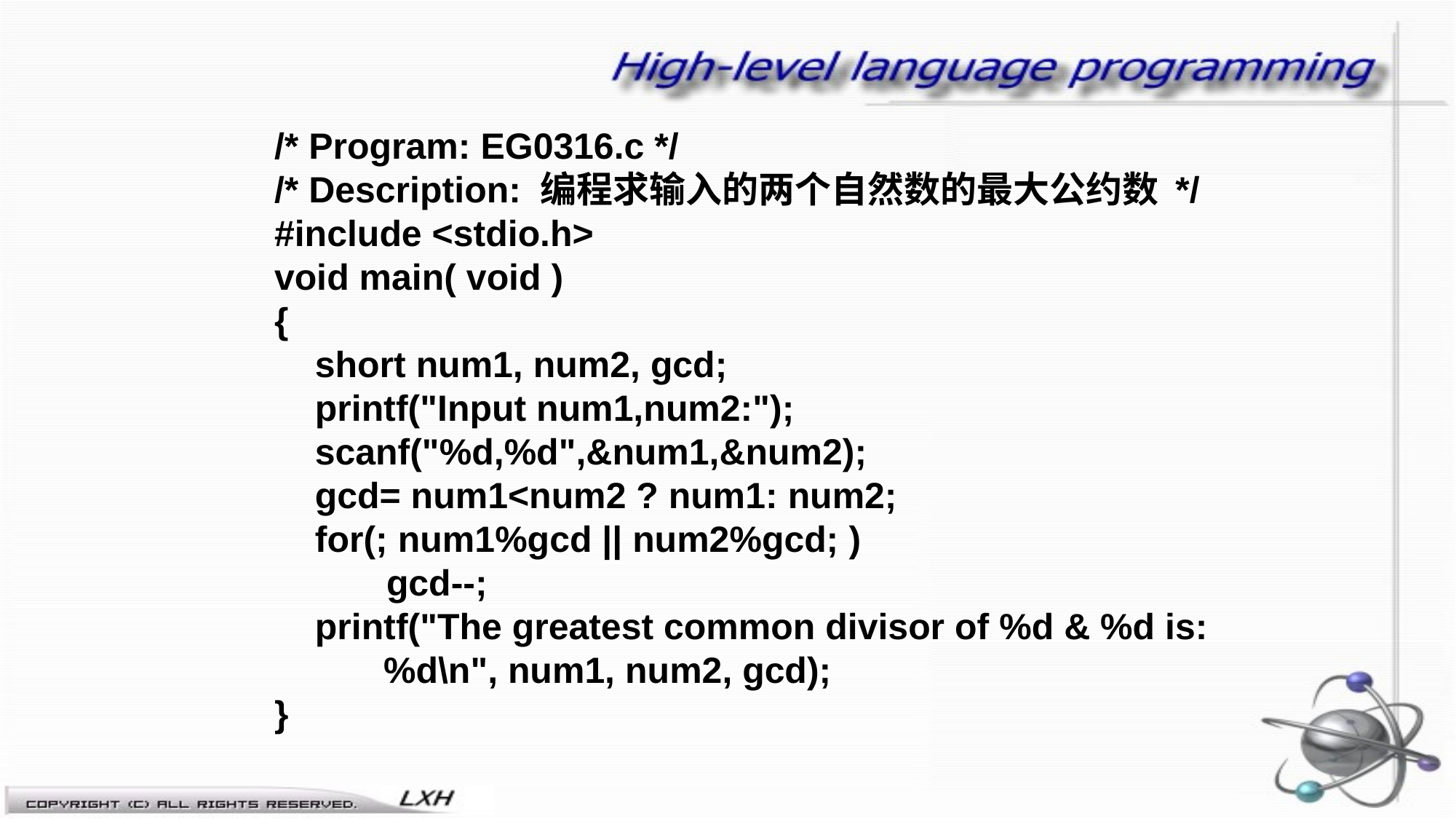

/* Program: EG0316.c */
/* Description: 编程求输入的两个自然数的最大公约数 */
#include <stdio.h>
void main( void )
{
    short num1, num2, gcd;
    printf("Input num1,num2:");
    scanf("%d,%d",&num1,&num2);
    gcd= num1<num2 ? num1: num2;
    for(; num1%gcd || num2%gcd; )
           gcd--;
    printf("The greatest common divisor of %d & %d is:      	%d\n", num1, num2, gcd);
}